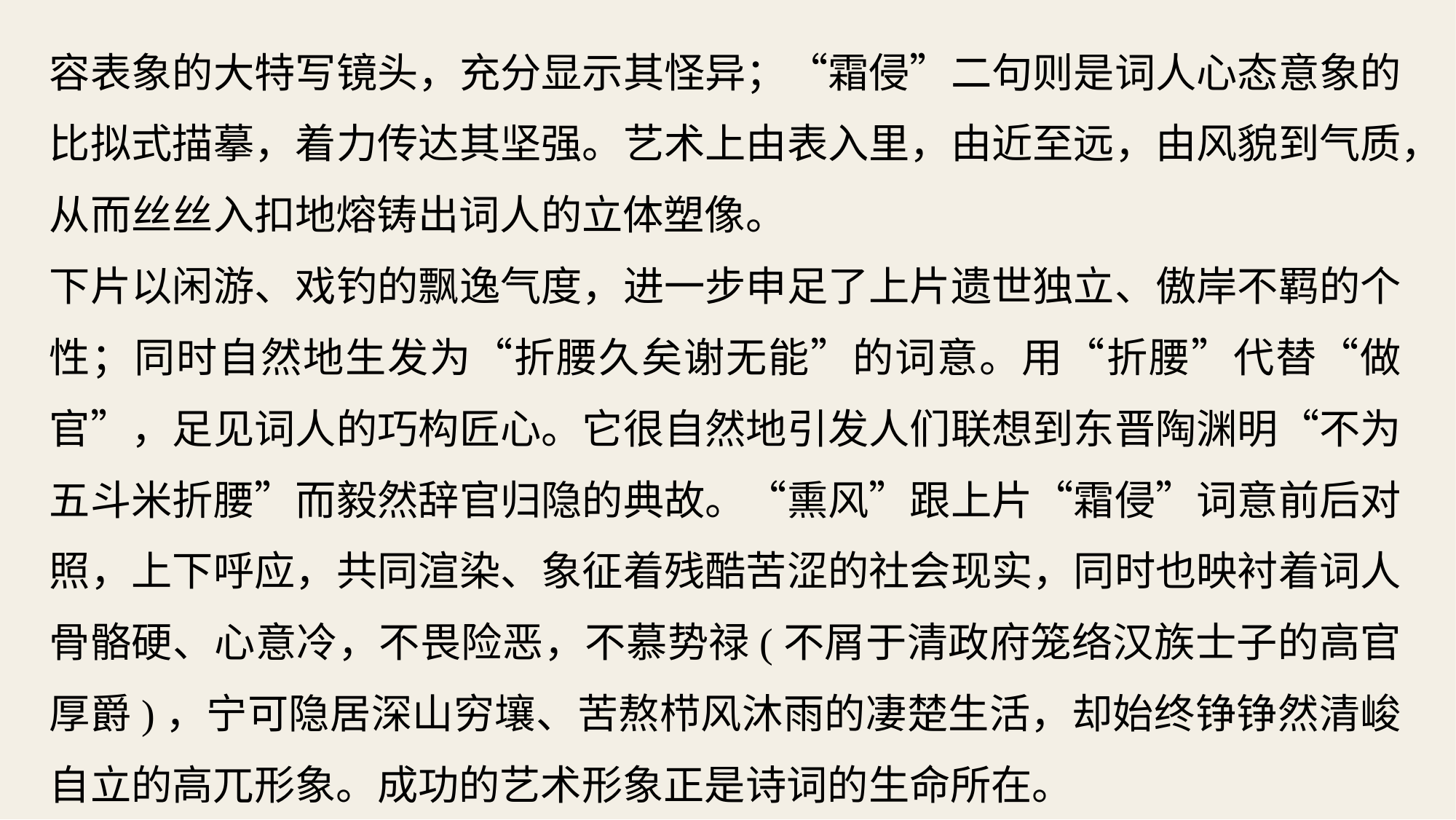

容表象的大特写镜头，充分显示其怪异；“霜侵”二句则是词人心态意象的比拟式描摹，着力传达其坚强。艺术上由表入里，由近至远，由风貌到气质，从而丝丝入扣地熔铸出词人的立体塑像。
下片以闲游、戏钓的飘逸气度，进一步申足了上片遗世独立、傲岸不羁的个性；同时自然地生发为“折腰久矣谢无能”的词意。用“折腰”代替“做官”，足见词人的巧构匠心。它很自然地引发人们联想到东晋陶渊明“不为五斗米折腰”而毅然辞官归隐的典故。“熏风”跟上片“霜侵”词意前后对照，上下呼应，共同渲染、象征着残酷苦涩的社会现实，同时也映衬着词人骨骼硬、心意冷，不畏险恶，不慕势禄(不屑于清政府笼络汉族士子的高官厚爵)，宁可隐居深山穷壤、苦熬栉风沐雨的凄楚生活，却始终铮铮然清峻自立的高兀形象。成功的艺术形象正是诗词的生命所在。